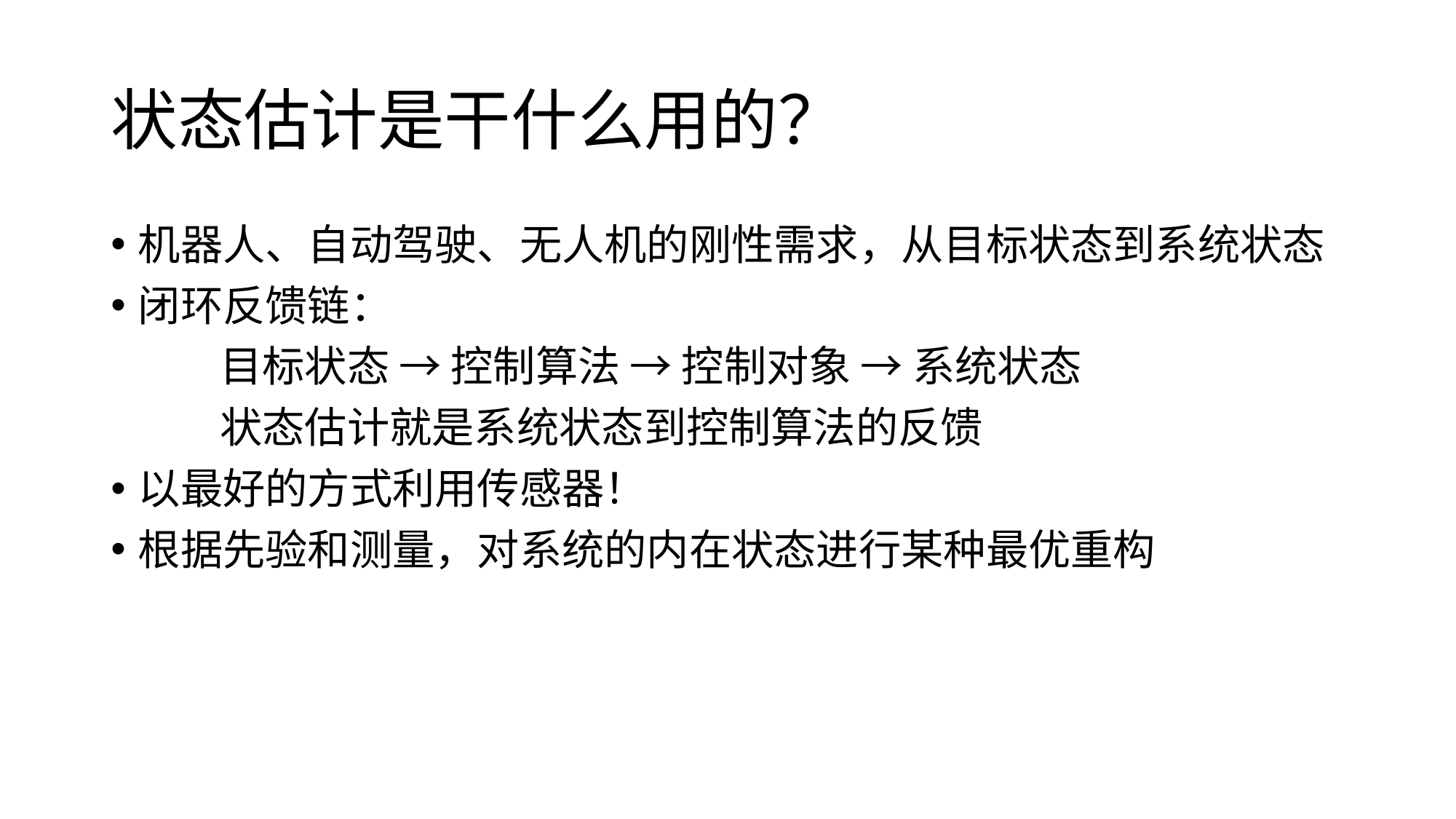

# 状态估计是干什么用的？
机器人、自动驾驶、无人机的刚性需求，从目标状态到系统状态
闭环反馈链：
	目标状态 → 控制算法 → 控制对象 → 系统状态
	状态估计就是系统状态到控制算法的反馈
以最好的方式利用传感器！
根据先验和测量，对系统的内在状态进行某种最优重构